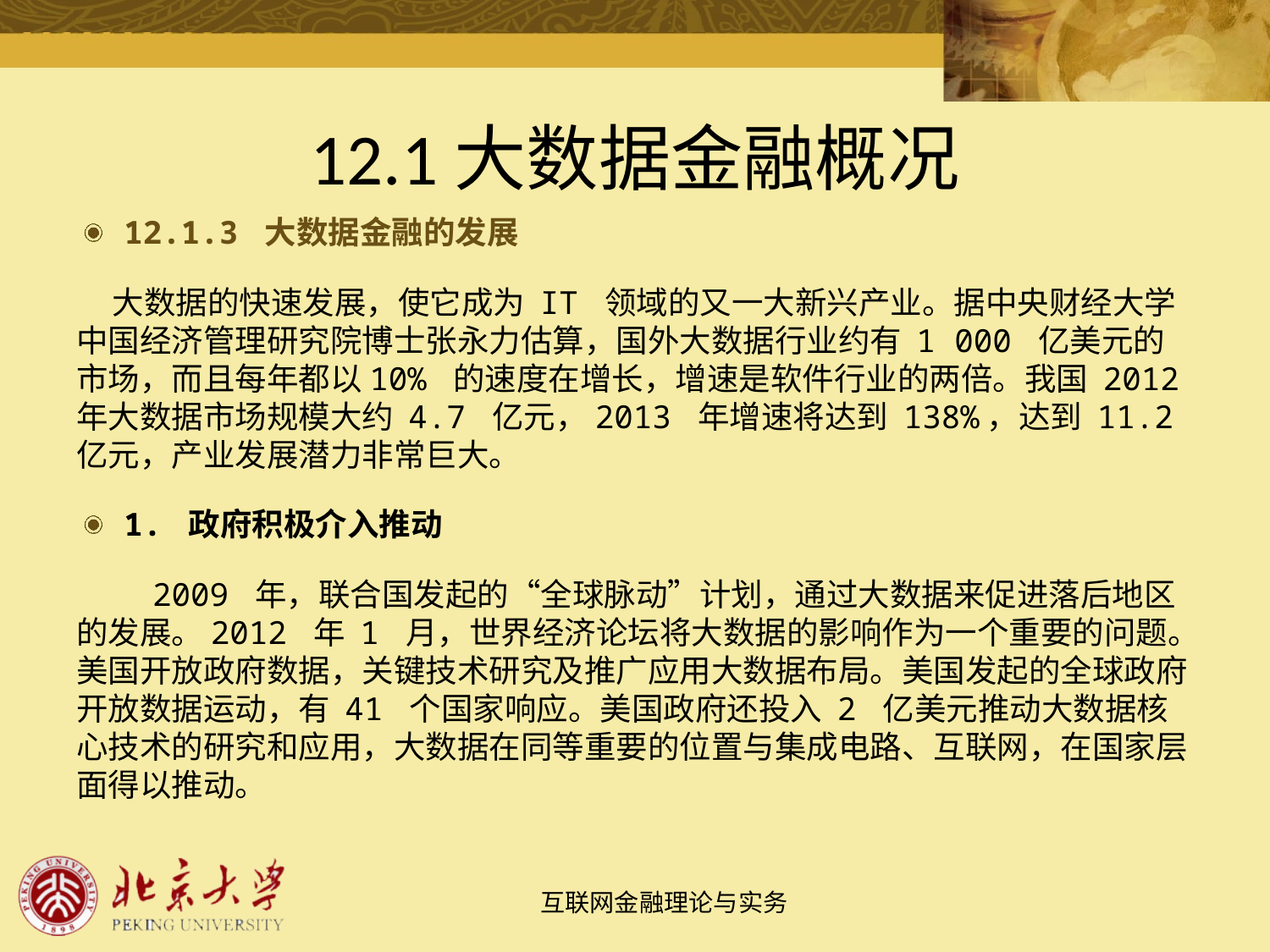

# 12.1大数据金融概况
12.1.3 大数据金融的发展
    大数据的快速发展，使它成为 IT 领域的又一大新兴产业。据中央财经大学中国经济管理研究院博士张永力估算，国外大数据行业约有 1 000 亿美元的市场，而且每年都以10% 的速度在增长，增速是软件行业的两倍。我国 2012 年大数据市场规模大约 4.7 亿元，2013 年增速将达到 138%，达到 11.2 亿元，产业发展潜力非常巨大。
1. 政府积极介入推动
    2009 年，联合国发起的“全球脉动”计划，通过大数据来促进落后地区的发展。2012 年 1 月，世界经济论坛将大数据的影响作为一个重要的问题。美国开放政府数据，关键技术研究及推广应用大数据布局。美国发起的全球政府开放数据运动，有 41 个国家响应。美国政府还投入 2 亿美元推动大数据核心技术的研究和应用，大数据在同等重要的位置与集成电路、互联网，在国家层面得以推动。